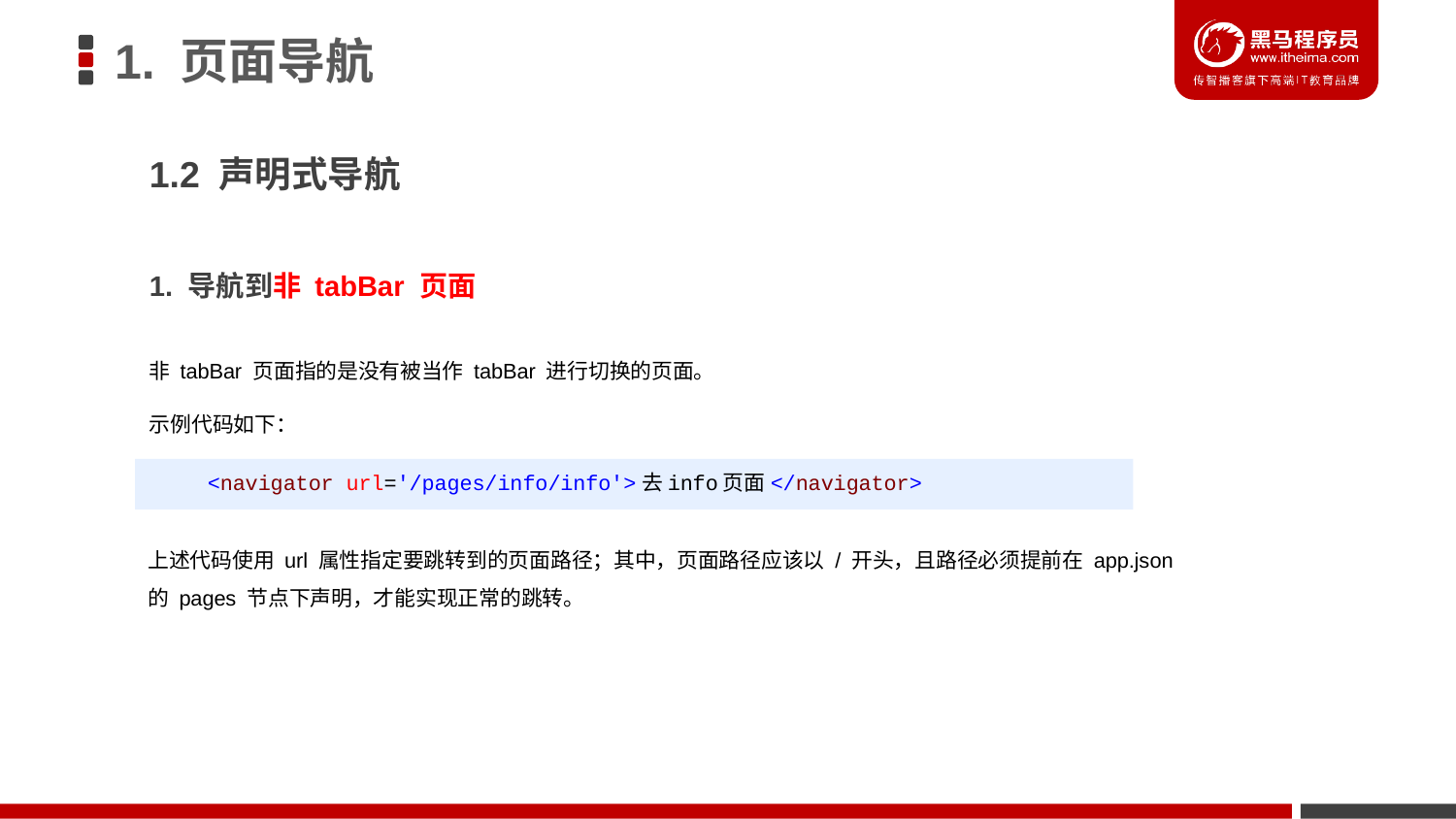

# 1. 页面导航
1.2 声明式导航
1. 导航到非 tabBar 页面
非 tabBar 页面指的是没有被当作 tabBar 进行切换的页面。
示例代码如下：

<navigator url='/pages/info/info'>去info页面</navigator>
上述代码使用 url 属性指定要跳转到的页面路径；其中，页面路径应该以 / 开头，且路径必须提前在 app.json 的 pages 节点下声明，才能实现正常的跳转。